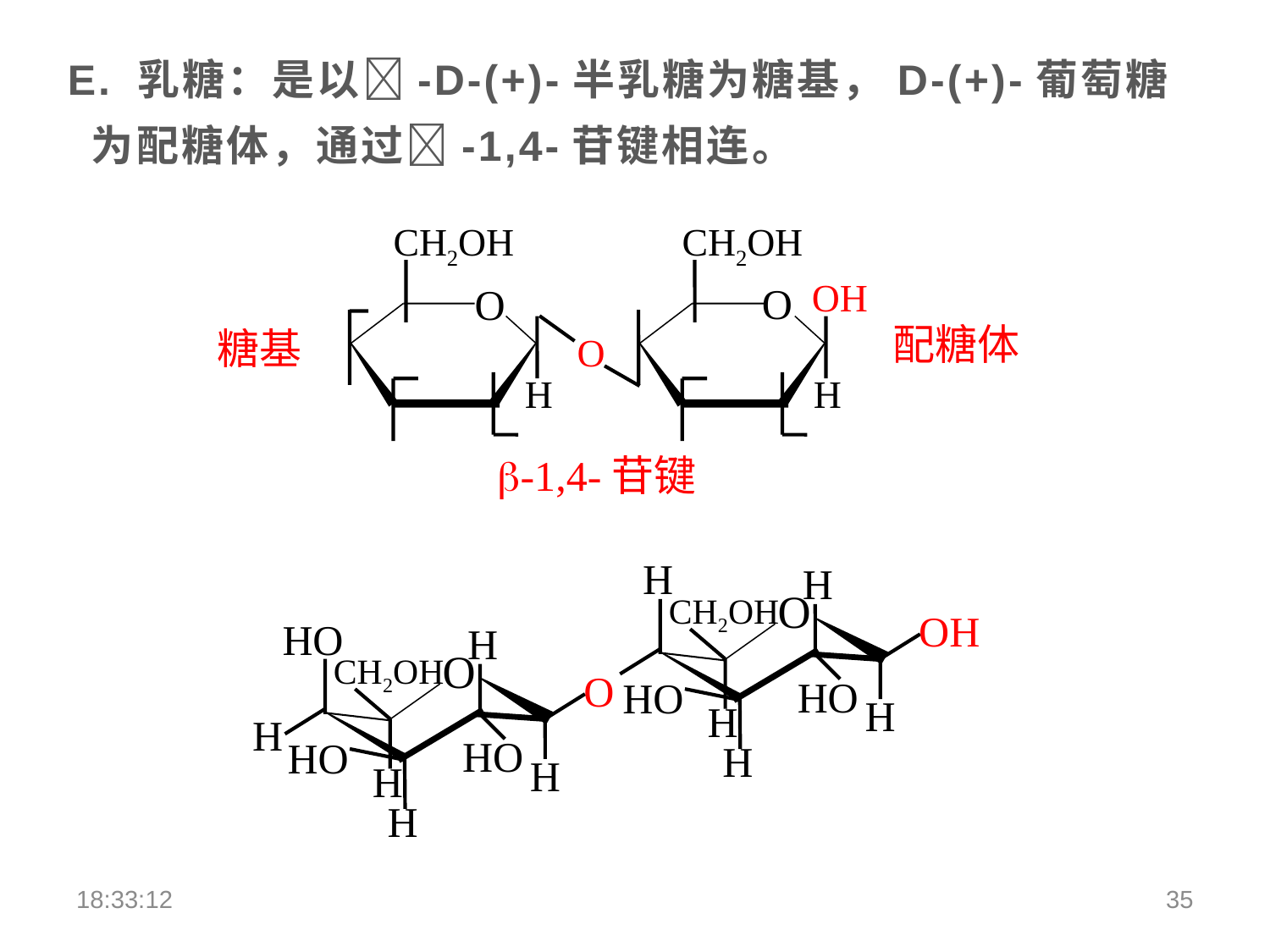

E. 乳糖：是以β-D-(+)-半乳糖为糖基，D-(+)-葡萄糖为配糖体，通过β-1,4-苷键相连。
CH2OH

O

H

CH2OH

OH
O

H

O
配糖体
糖基
β-1,4-苷键
H
H
CH2OH
O

OH
HO
HO
H
H
H
HO
H
CH2OH
O

H
HO
HO
H
H
H
O
18:33:12
35